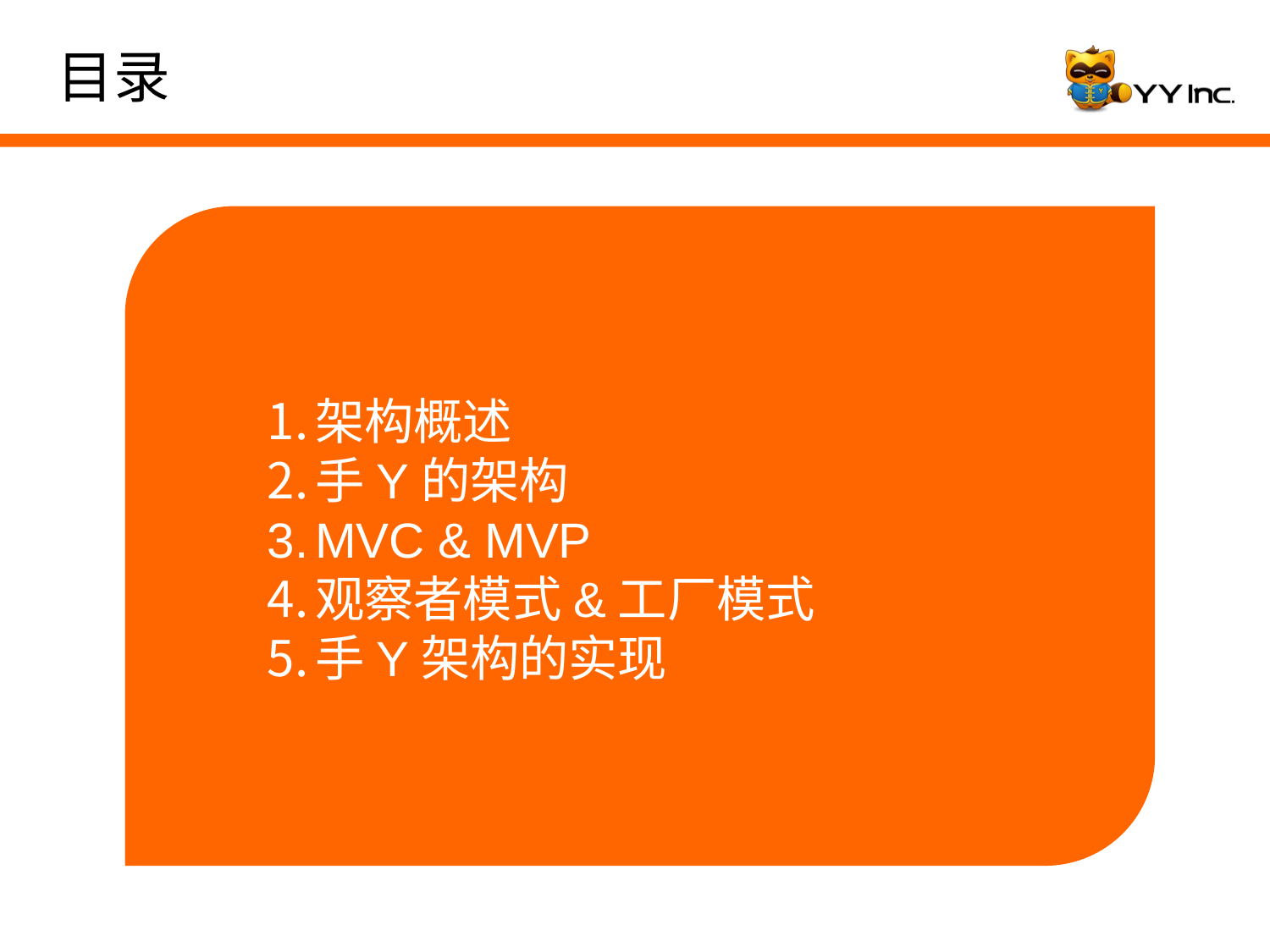

目录

架构概述
手Y的架构
MVC & MVP
观察者模式&工厂模式
手Y架构的实现